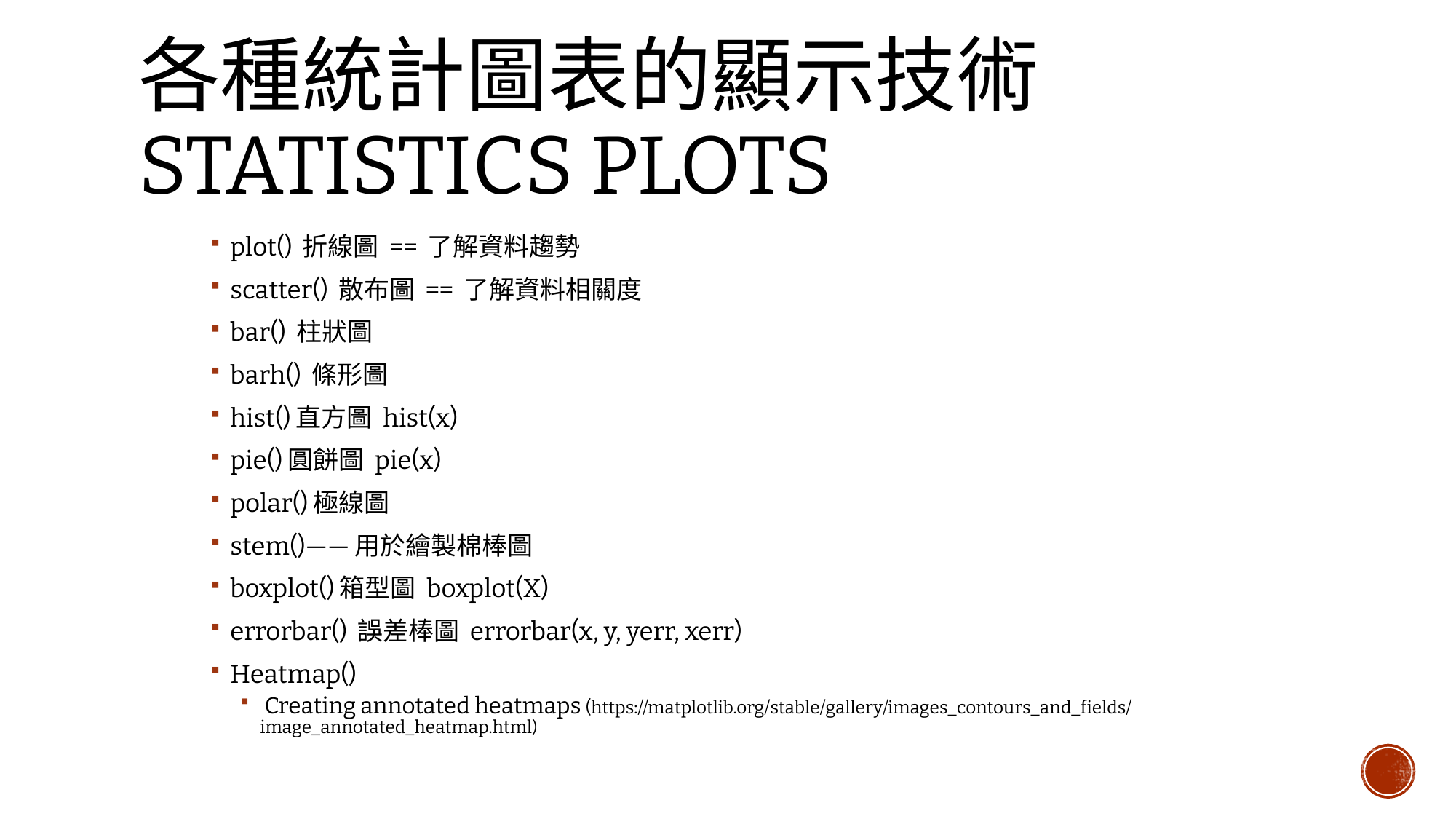

# 各種統計圖表的顯示技術 Statistics plots
plot() 折線圖 == 了解資料趨勢
scatter() 散布圖 == 了解資料相關度
bar() 柱狀圖
barh() 條形圖
hist()直方圖 hist(x)
pie()圓餅圖 pie(x)
polar()極線圖
stem()——用於繪製棉棒圖
boxplot()箱型圖 boxplot(X)
errorbar() 誤差棒圖 errorbar(x, y, yerr, xerr)
Heatmap()
 Creating annotated heatmaps (https://matplotlib.org/stable/gallery/images_contours_and_fields/image_annotated_heatmap.html)